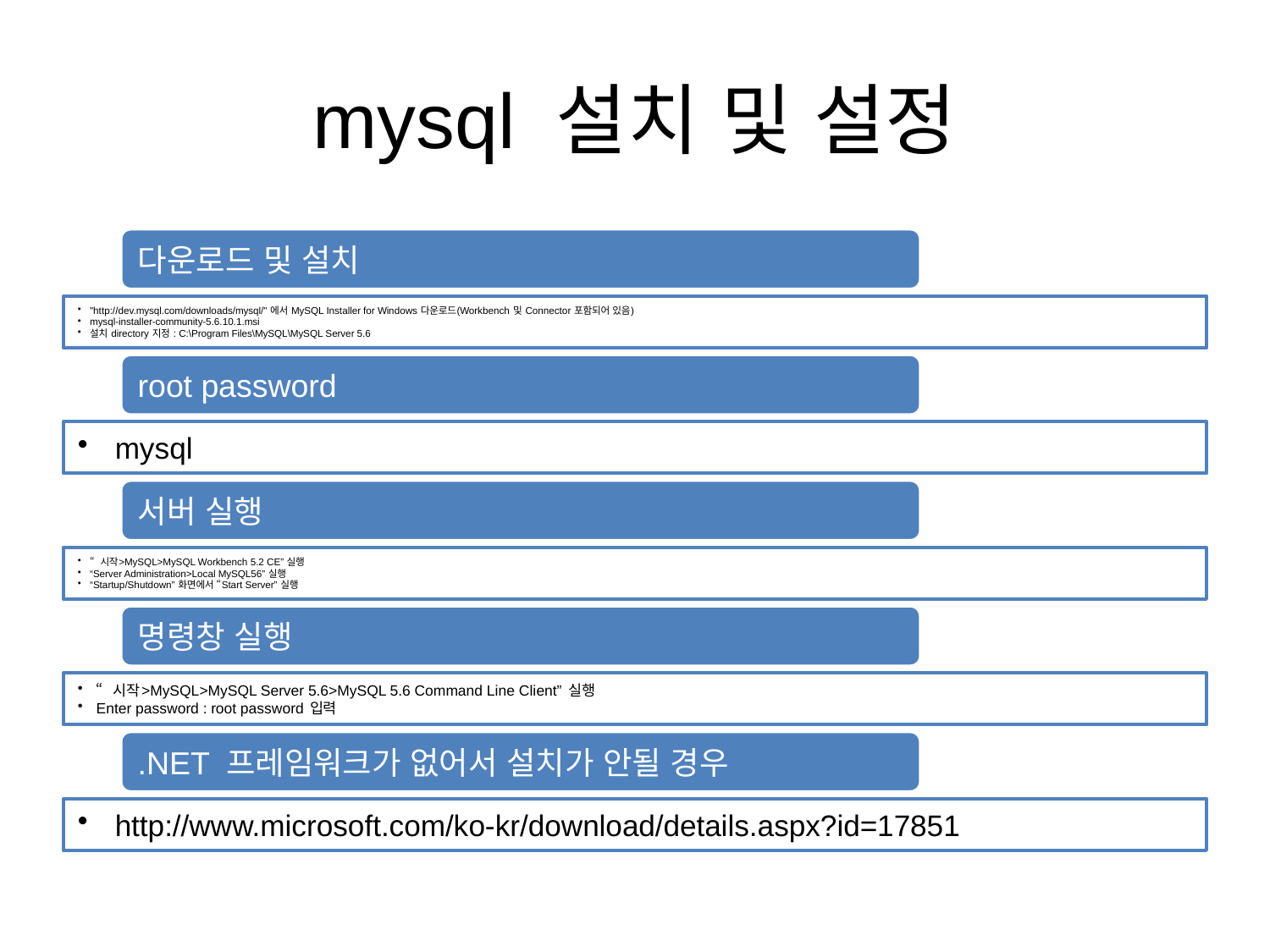

# mysql 설치 및 설정
다운로드 및 설치
.NET 프레임워크가 없어서 설치가 안될 경우
"http://dev.mysql.com/downloads/mysql/" 에서 MySQL Installer for Windows 다운로드(Workbench 및 Connector 포함되어 있음)
mysql-installer-community-5.6.10.1.msi
설치 directory 지정 : C:\Program Files\MySQL\MySQL Server 5.6
http://www.microsoft.com/ko-kr/download/details.aspx?id=17851
root password
mysql
서버 실행
“시작>MySQL>MySQL Workbench 5.2 CE” 실행
“Server Administration>Local MySQL56” 실행
“Startup/Shutdown” 화면에서 “Start Server” 실행
명령창 실행
“시작>MySQL>MySQL Server 5.6>MySQL 5.6 Command Line Client” 실행
Enter password : root password 입력